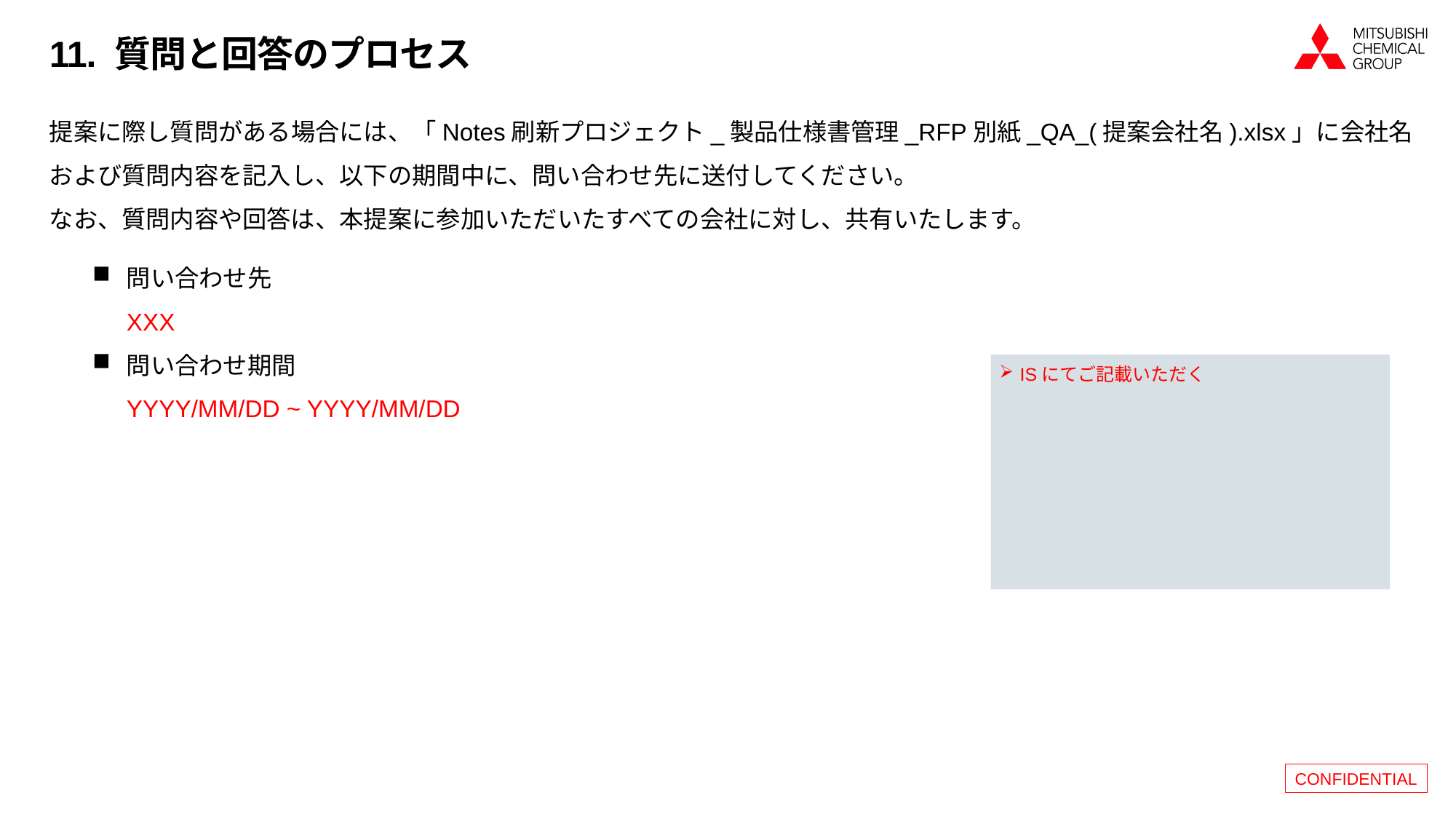

# 11. 質問と回答のプロセス
提案に際し質問がある場合には、「Notes刷新プロジェクト_製品仕様書管理_RFP別紙_QA_(提案会社名).xlsx」に会社名および質問内容を記入し、以下の期間中に、問い合わせ先に送付してください。
なお、質問内容や回答は、本提案に参加いただいたすべての会社に対し、共有いたします。
問い合わせ先
XXX
問い合わせ期間
YYYY/MM/DD ~ YYYY/MM/DD
ISにてご記載いただく